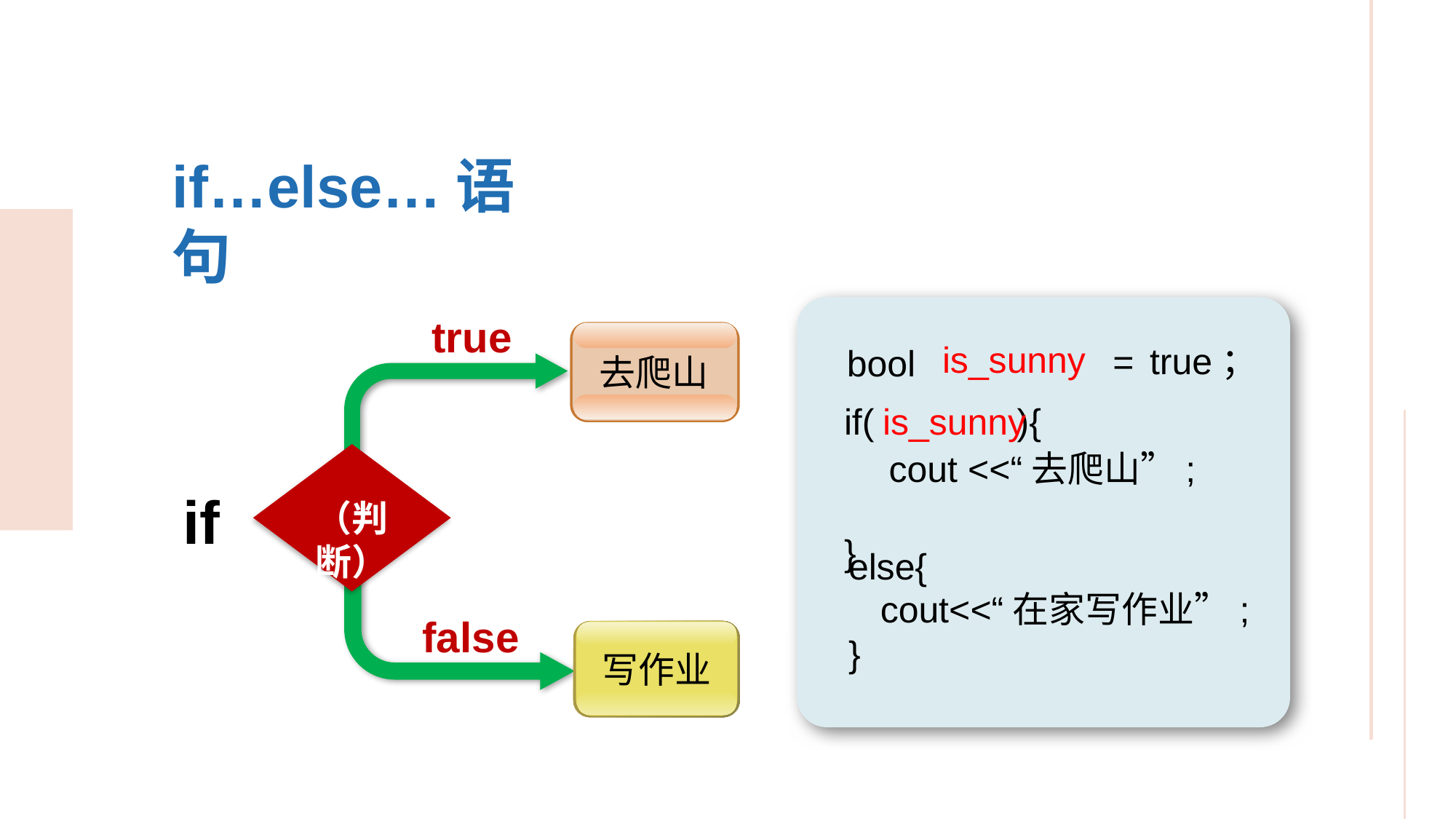

if…else…语句

true

去爬山
is_sunny
true；
=
bool

if(              ){

}
is_sunny
cout <<“去爬山”;

if
（判断）
else{

}

cout<<“在家写作业”;
false

写作业